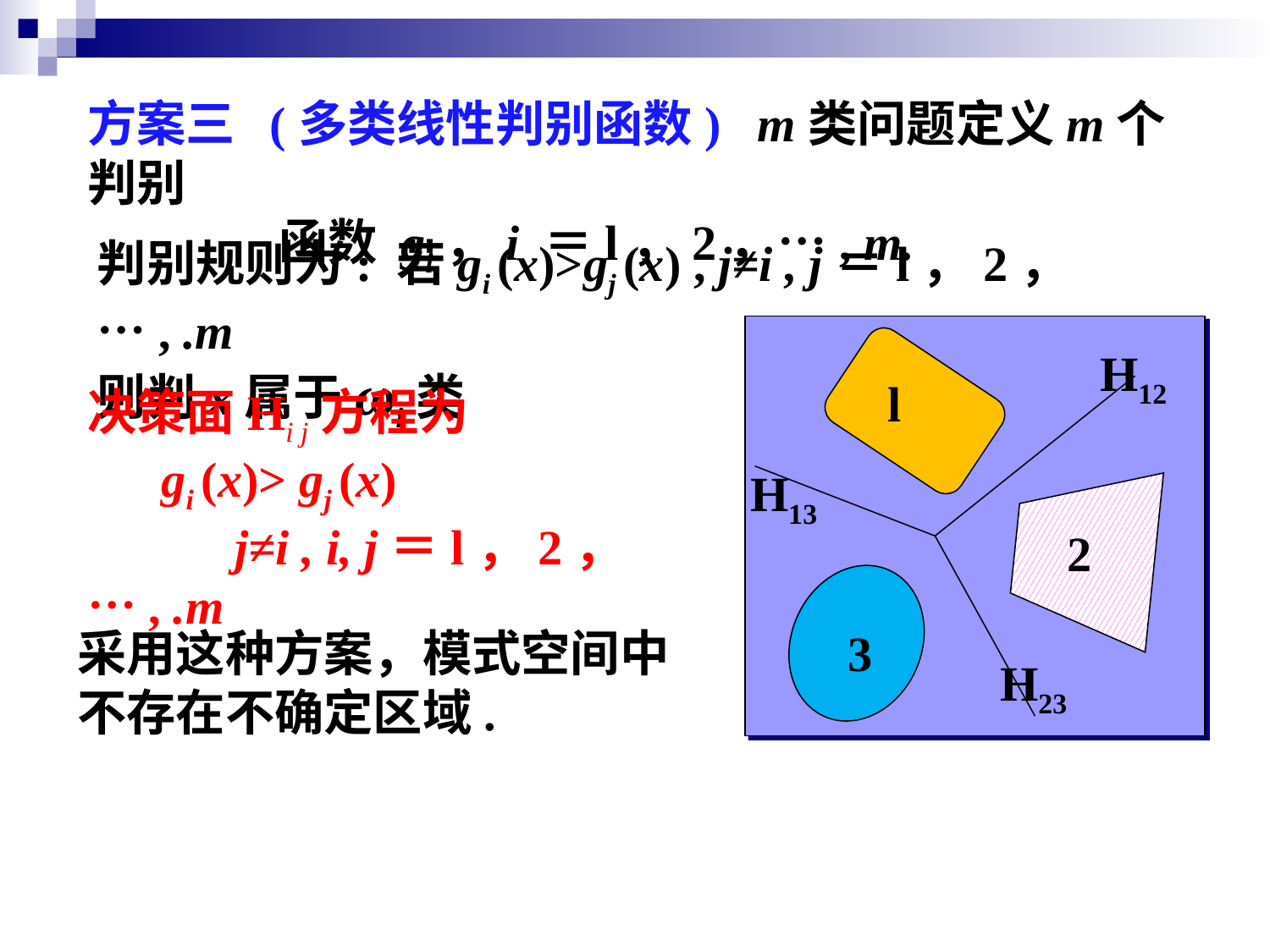

方案三  (多类线性判别函数)   m类问题定义m个判别
                函数 gi，i ＝l，2，…, m.
判别规则为: 若gi (x)>gj (x) , j≠i , j＝l，2，…, .m
则判x属于ωi类

l

2

3
H12

决策面Hi j方程为
      gi (x)> gj (x)
            j≠i , i, j＝l，2，…, .m
H13

H23
采用这种方案，模式空间中不存在不确定区域.